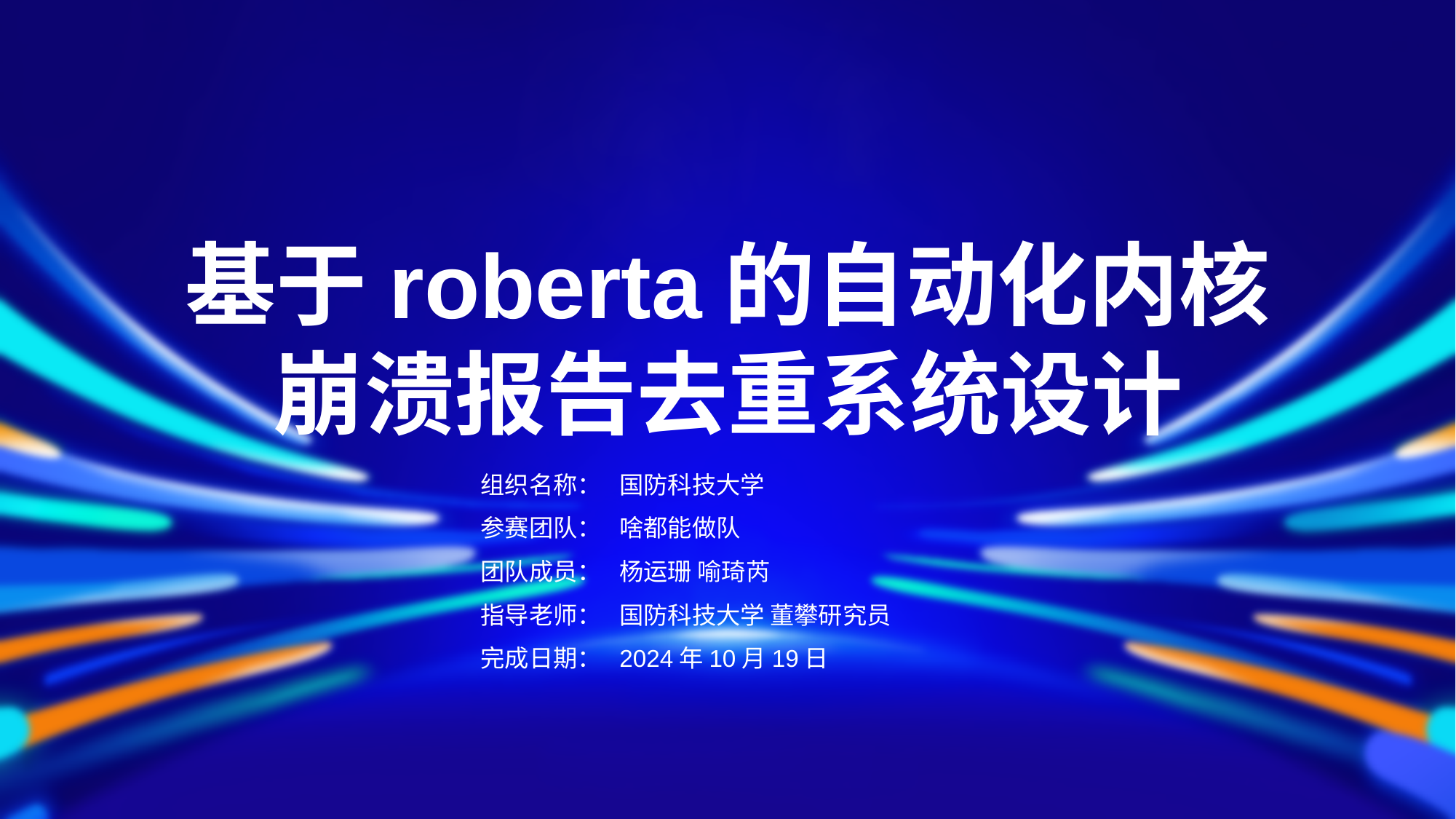

# 基于roberta的自动化内核崩溃报告去重系统设计
组织名称：
国防科技大学
啥都能做队
参赛团队：
团队成员：
杨运珊 喻琦芮
国防科技大学 董攀研究员
指导老师：
2024年10月19日
完成日期：